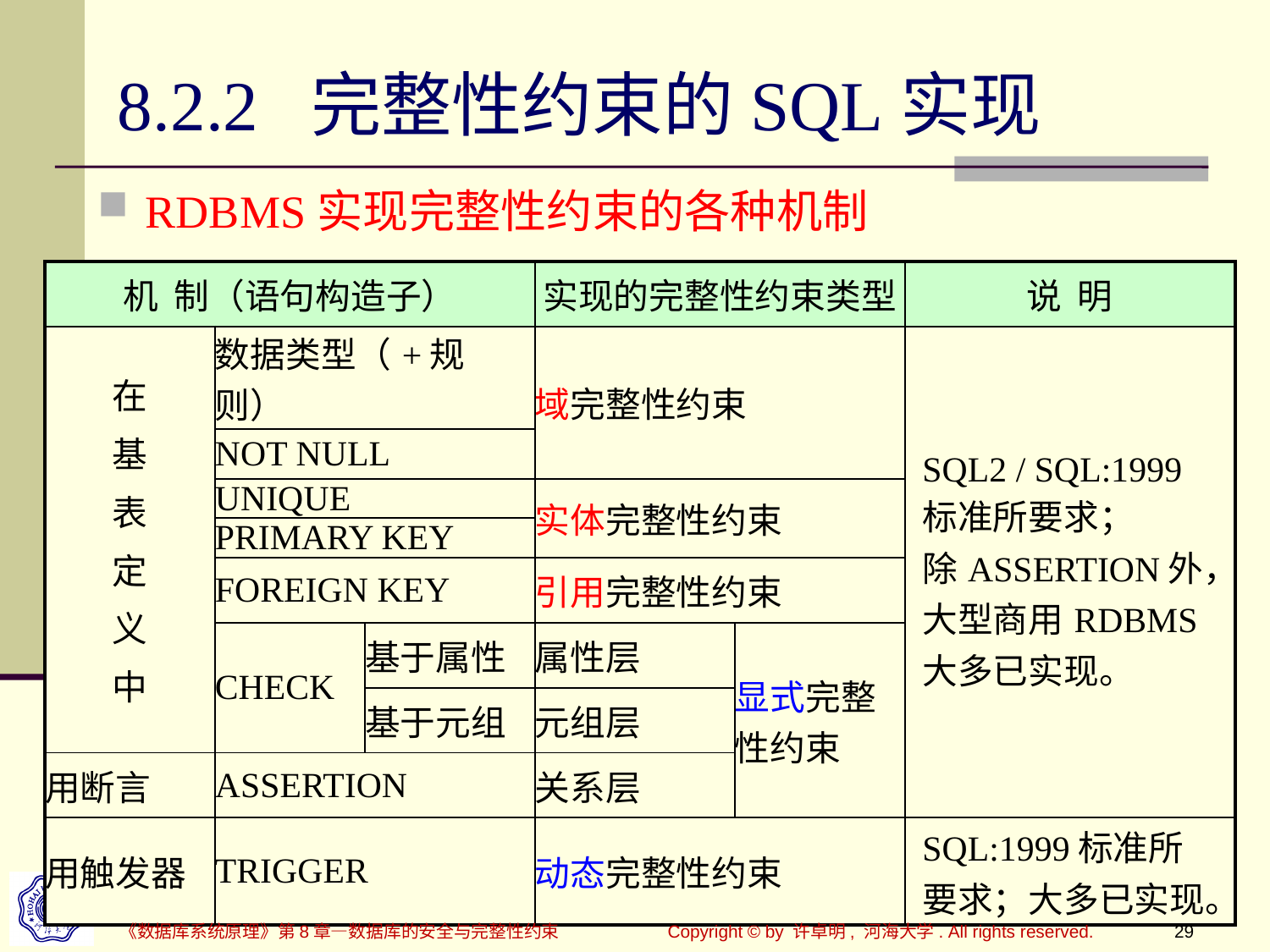

# 8.2.2  完整性约束的SQL实现
RDBMS实现完整性约束的各种机制
| 机 制（语句构造子） |  |  | 实现的完整性约束类型 |  | 说 明 |
| --- | --- | --- | --- | --- | --- |
| 在 基 表 定 义 中 | 数据类型（+规则） |  | 域完整性约束 |  | SQL2 / SQL:1999标准所要求； 除ASSERTION外，大型商用RDBMS大多已实现。 |
|  | NOT NULL |  |  |  |  |
|  | UNIQUE |  | 实体完整性约束 |  |  |
|  | PRIMARY KEY |  |  |  |  |
|  | FOREIGN KEY |  | 引用完整性约束 |  |  |
|  | CHECK | 基于属性 | 属性层 | 显式完整性约束 |  |
|  |  | 基于元组 | 元组层 |  |  |
| 用断言 | ASSERTION |  | 关系层 |  |  |
| 用触发器 | TRIGGER |  | 动态完整性约束 |  | SQL:1999标准所要求；大多已实现。 |
《数据库系统原理》第8章—数据库的安全与完整性约束
Copyright © by 许卓明, 河海大学. All rights reserved.
29